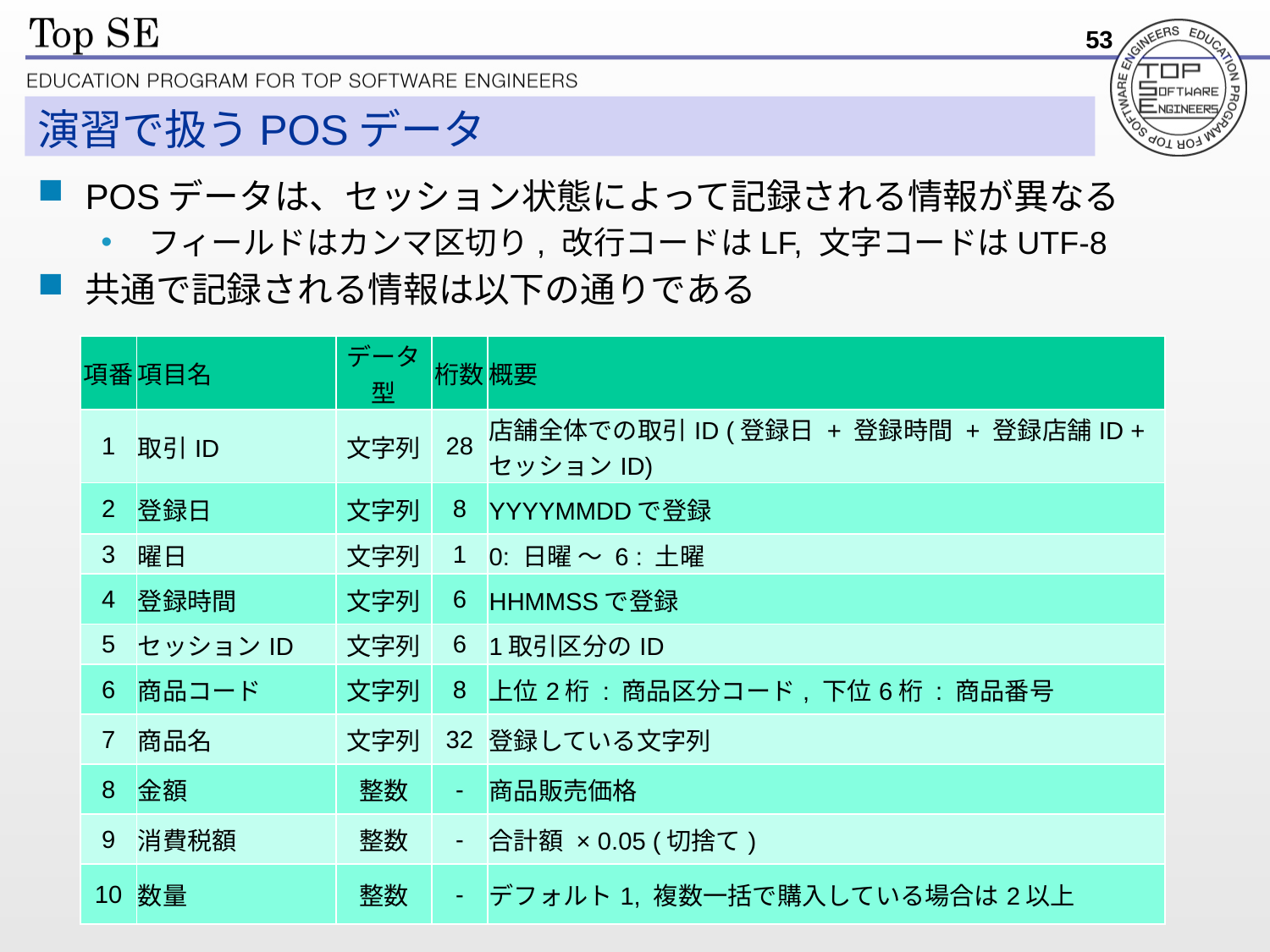

53
# 演習で扱うPOSデータ
POSデータは、セッション状態によって記録される情報が異なる
フィールドはカンマ区切り, 改行コードはLF, 文字コードはUTF-8
共通で記録される情報は以下の通りである
| 項番 | 項目名 | データ型 | 桁数 | 概要 |
| --- | --- | --- | --- | --- |
| 1 | 取引ID | 文字列 | 28 | 店舗全体での取引ID (登録日 + 登録時間 + 登録店舗ID + セッションID) |
| 2 | 登録日 | 文字列 | 8 | YYYYMMDDで登録 |
| 3 | 曜日 | 文字列 | 1 | 0: 日曜 ～ 6 : 土曜 |
| 4 | 登録時間 | 文字列 | 6 | HHMMSSで登録 |
| 5 | セッションID | 文字列 | 6 | 1取引区分のID |
| 6 | 商品コード | 文字列 | 8 | 上位2桁 : 商品区分コード, 下位6桁 : 商品番号 |
| 7 | 商品名 | 文字列 | 32 | 登録している文字列 |
| 8 | 金額 | 整数 | - | 商品販売価格 |
| 9 | 消費税額 | 整数 | - | 合計額 × 0.05 (切捨て) |
| 10 | 数量 | 整数 | - | デフォルト1, 複数一括で購入している場合は2以上 |